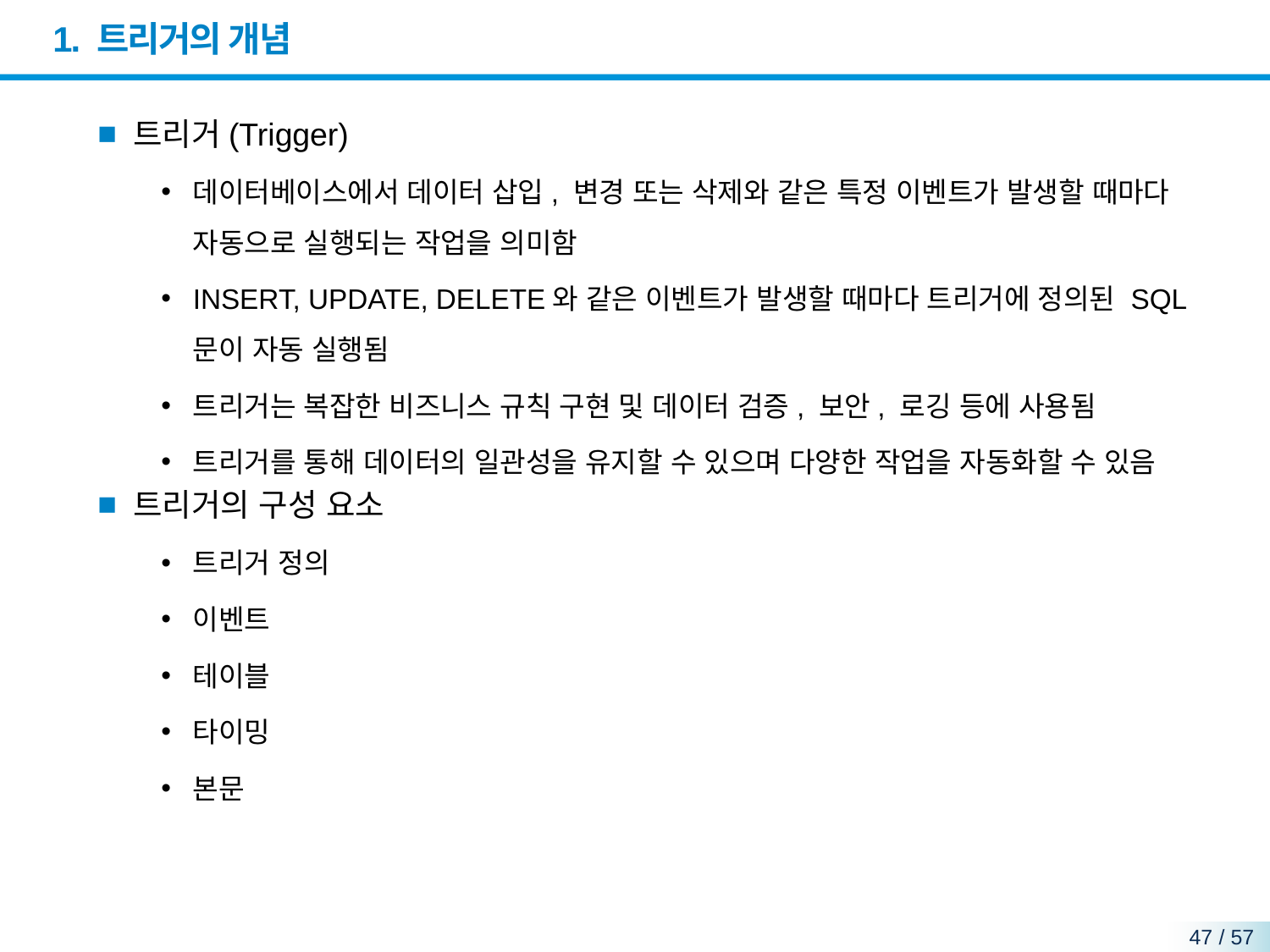

# 1. 트리거의 개념
트리거(Trigger)
데이터베이스에서 데이터 삽입, 변경 또는 삭제와 같은 특정 이벤트가 발생할 때마다 자동으로 실행되는 작업을 의미함
INSERT, UPDATE, DELETE와 같은 이벤트가 발생할 때마다 트리거에 정의된 SQL문이 자동 실행됨
트리거는 복잡한 비즈니스 규칙 구현 및 데이터 검증, 보안, 로깅 등에 사용됨
트리거를 통해 데이터의 일관성을 유지할 수 있으며 다양한 작업을 자동화할 수 있음
트리거의 구성 요소
트리거 정의
이벤트
테이블
타이밍
본문